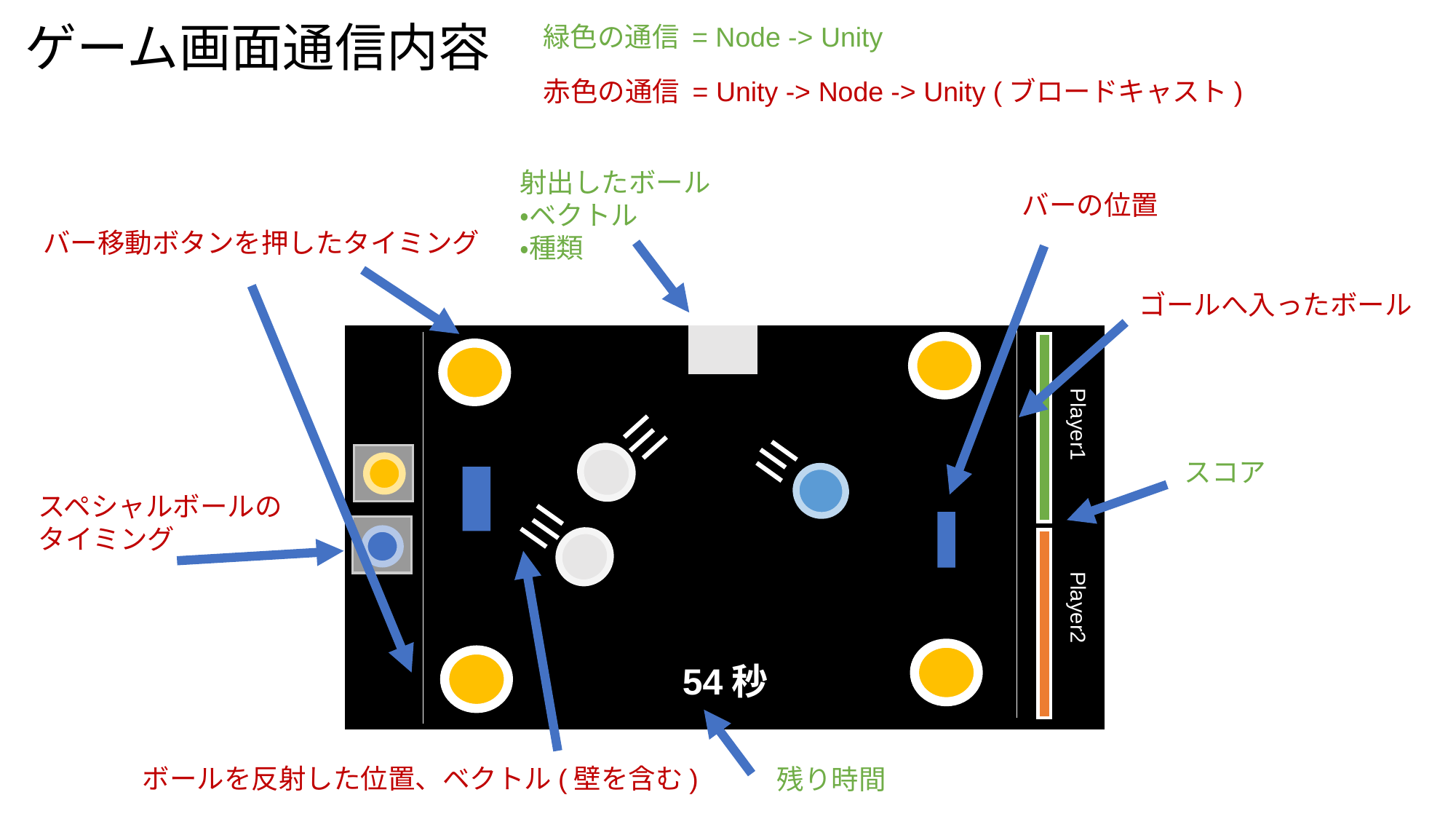

緑色の通信 = Node -> Unity
# ゲーム画面通信内容
赤色の通信 = Unity -> Node -> Unity (ブロードキャスト)

射出したボール
・ベクトル
・種類
バーの位置
バー移動ボタンを押したタイミング
ゴールへ入ったボール

Player1

スコア

スペシャルボールの
タイミング

Player2

54秒
ボールを反射した位置、ベクトル(壁を含む)
残り時間